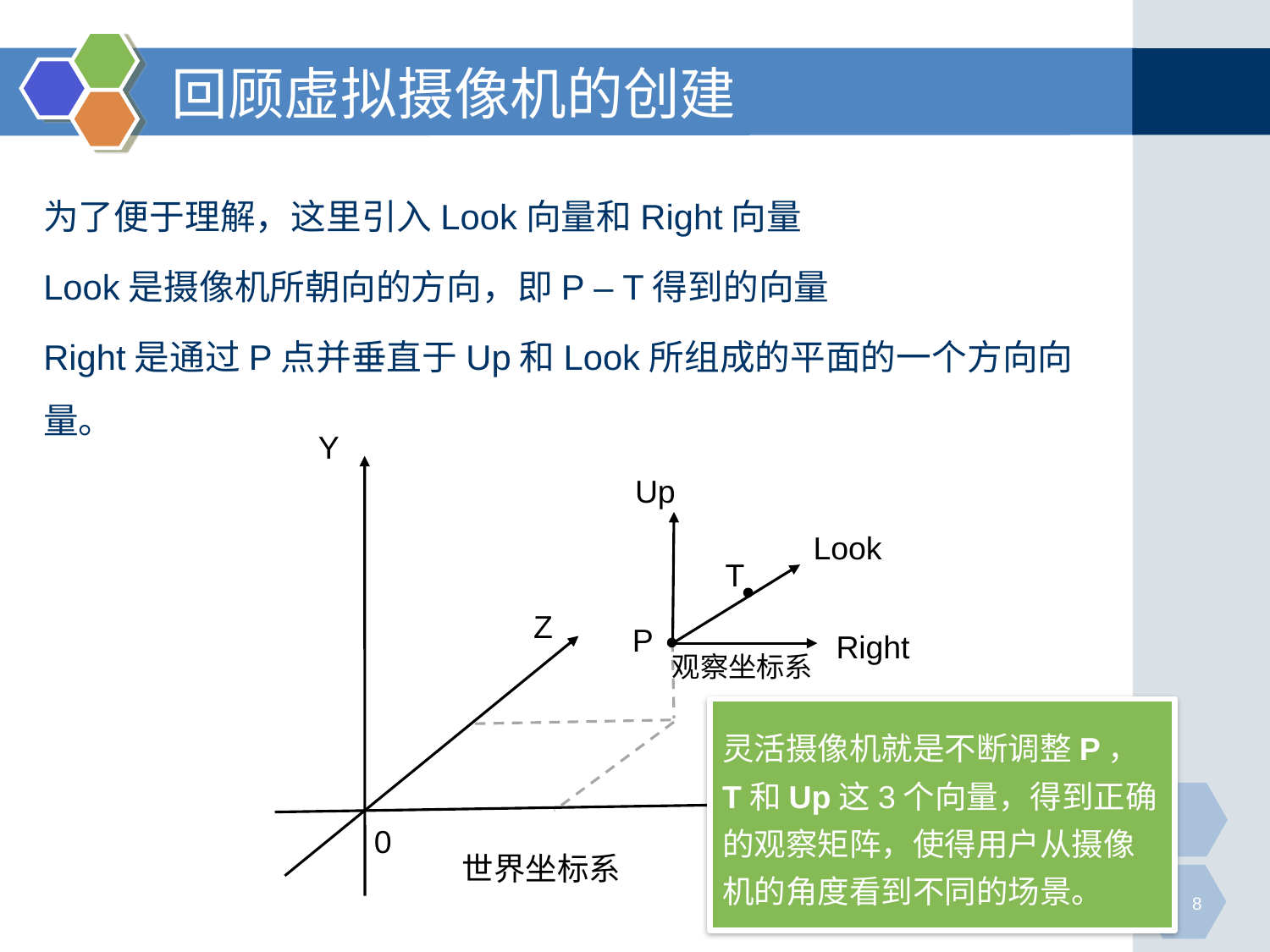

# 回顾虚拟摄像机的创建
为了便于理解，这里引入Look向量和Right向量
Look是摄像机所朝向的方向，即P – T得到的向量
Right是通过P点并垂直于Up和Look所组成的平面的一个方向向量。
Y
Up
Look
T

Z
P
Right
观察坐标系

X
0
世界坐标系
灵活摄像机就是不断调整P，T和Up这3个向量，得到正确的观察矩阵，使得用户从摄像机的角度看到不同的场景。
8